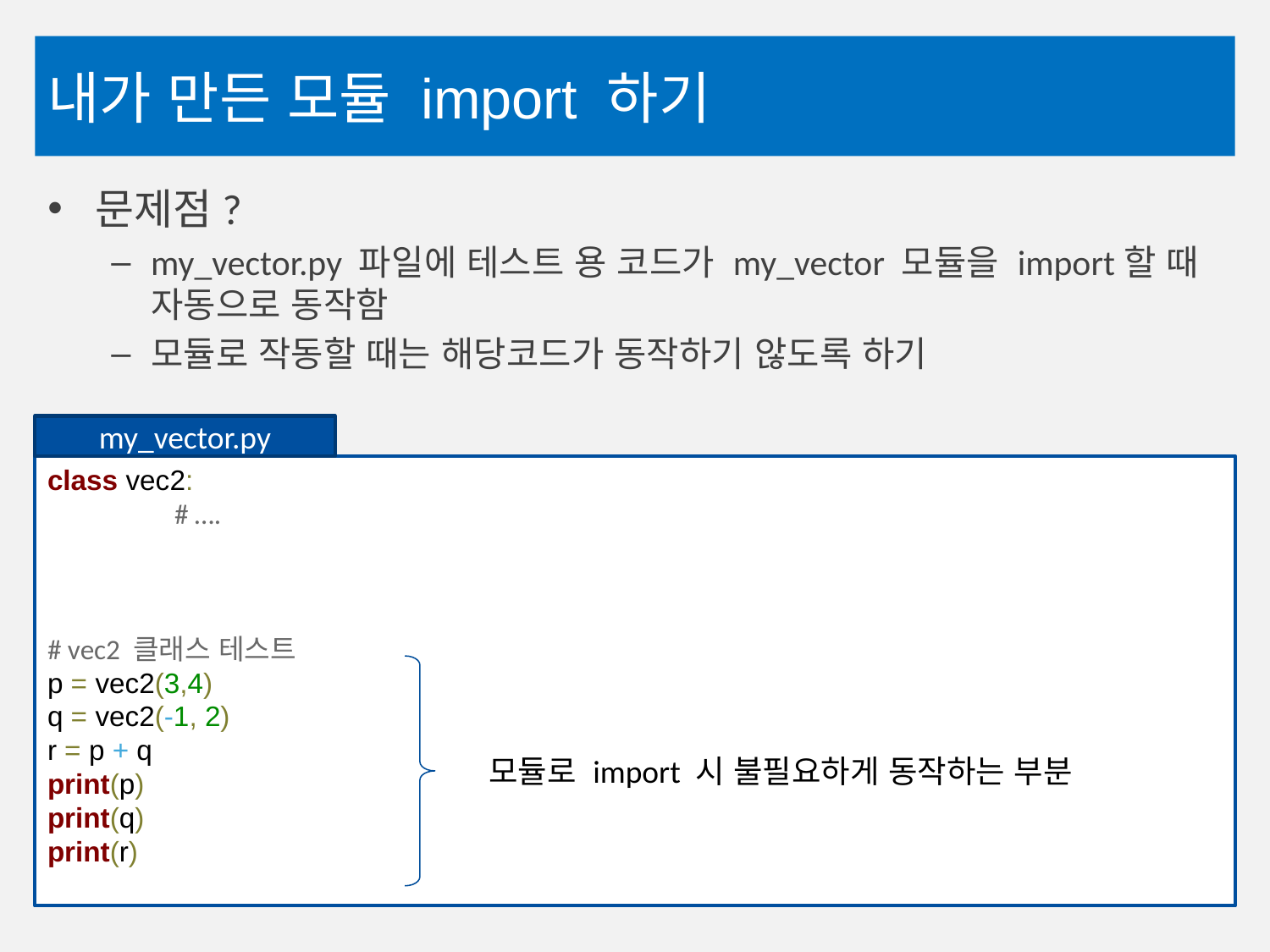

# 내가 만든 모듈 import 하기
문제점?
my_vector.py 파일에 테스트 용 코드가 my_vector 모듈을 import할 때 자동으로 동작함
모듈로 작동할 때는 해당코드가 동작하기 않도록 하기
my_vector.py
class vec2:
	# ….

# vec2 클래스 테스트
p = vec2(3,4)
q = vec2(-1, 2)
r = p + q
print(p)
print(q)
print(r)

모듈로 import 시 불필요하게 동작하는 부분